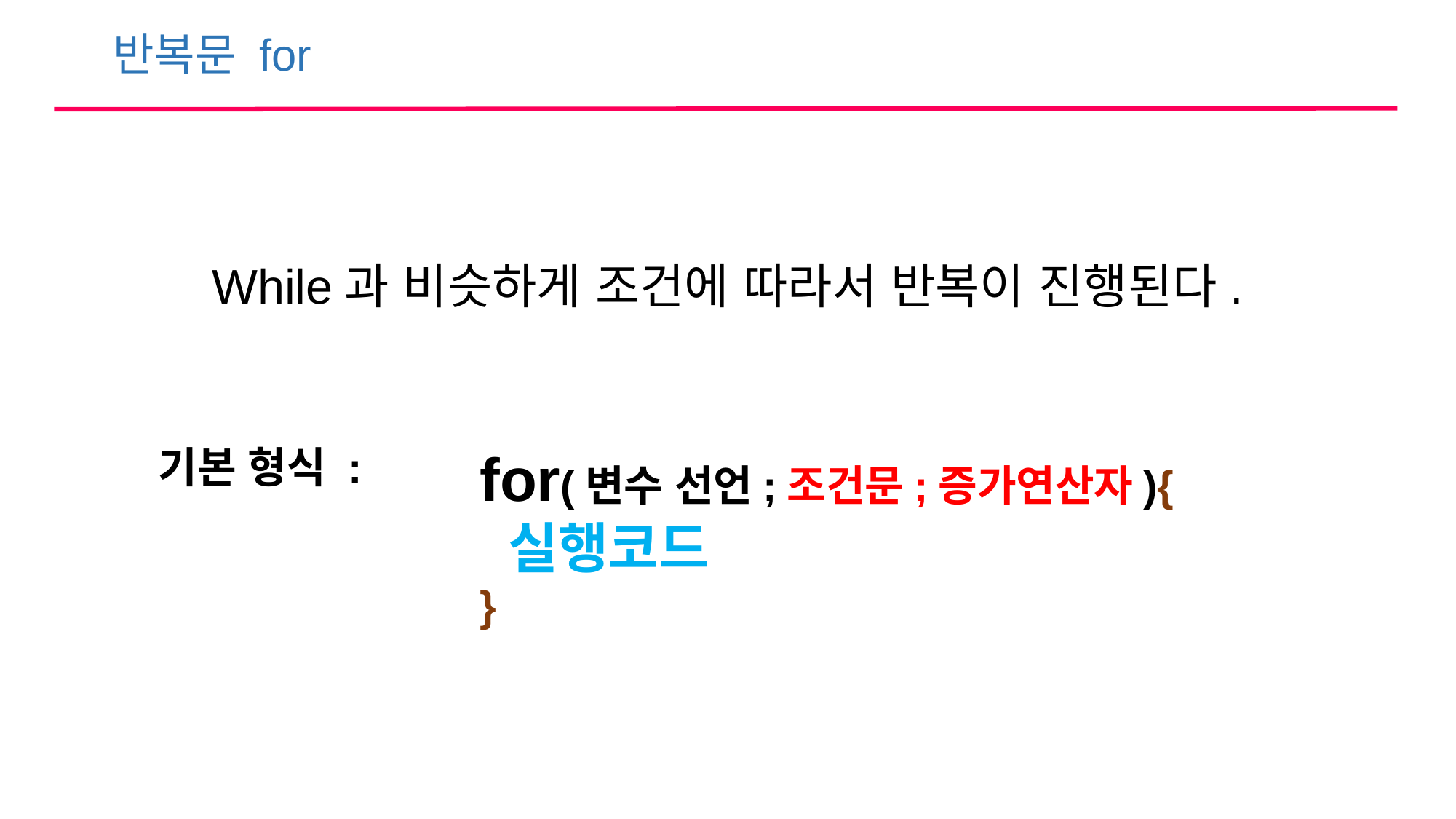

반복문 for
While과 비슷하게 조건에 따라서 반복이 진행된다.
기본 형식 :
for(변수 선언;조건문;증가연산자){
 실행코드
}